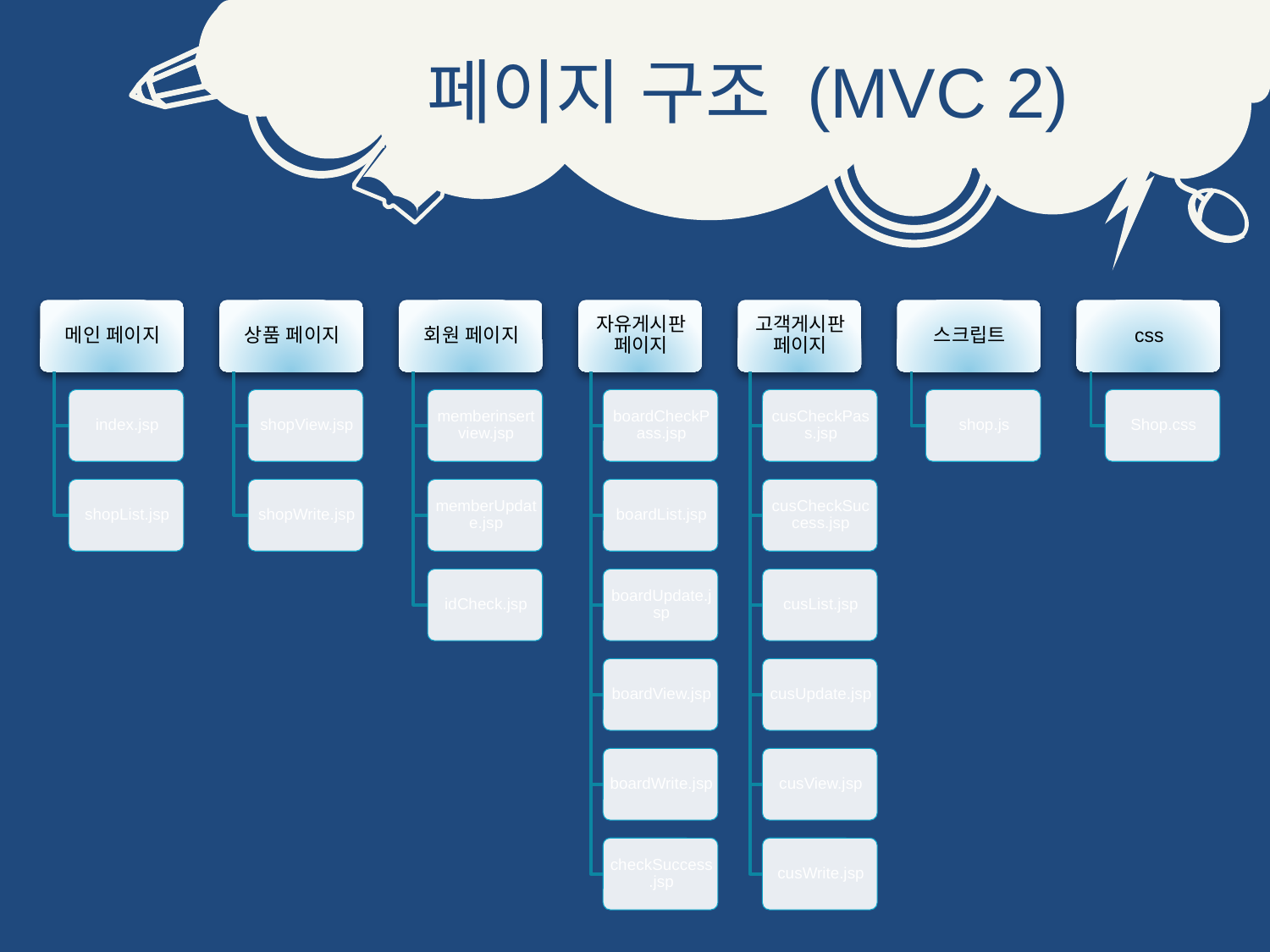

# 페이지 구조 (MVC 2)
메인 페이지
index.jsp
shopList.jsp
상품 페이지
shopView.jsp
shopWrite.jsp
회원 페이지
memberinsertview.jsp
memberUpdate.jsp
idCheck.jsp
자유게시판 페이지
boardCheckPass.jsp
boardList.jsp
boardUpdate.jsp
boardView.jsp
boardWrite.jsp
checkSuccess.jsp
고객게시판 페이지
cusCheckPass.jsp
cusCheckSuccess.jsp
cusList.jsp
cusUpdate.jsp
cusView.jsp
cusWrite.jsp
스크립트
shop.js
css
Shop.css